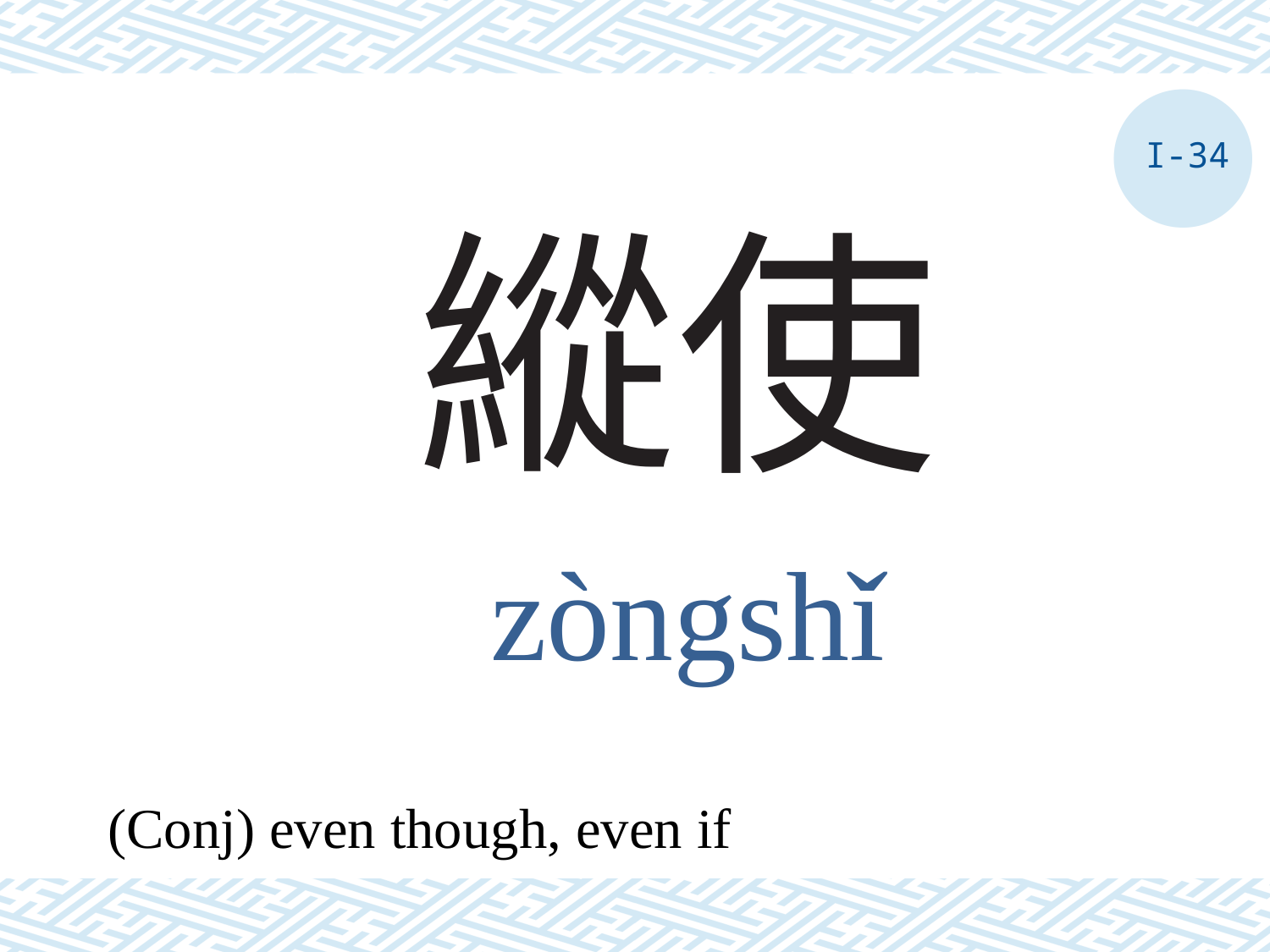

I-34

# 縱使
zòngshǐ
(Conj) even though, even if